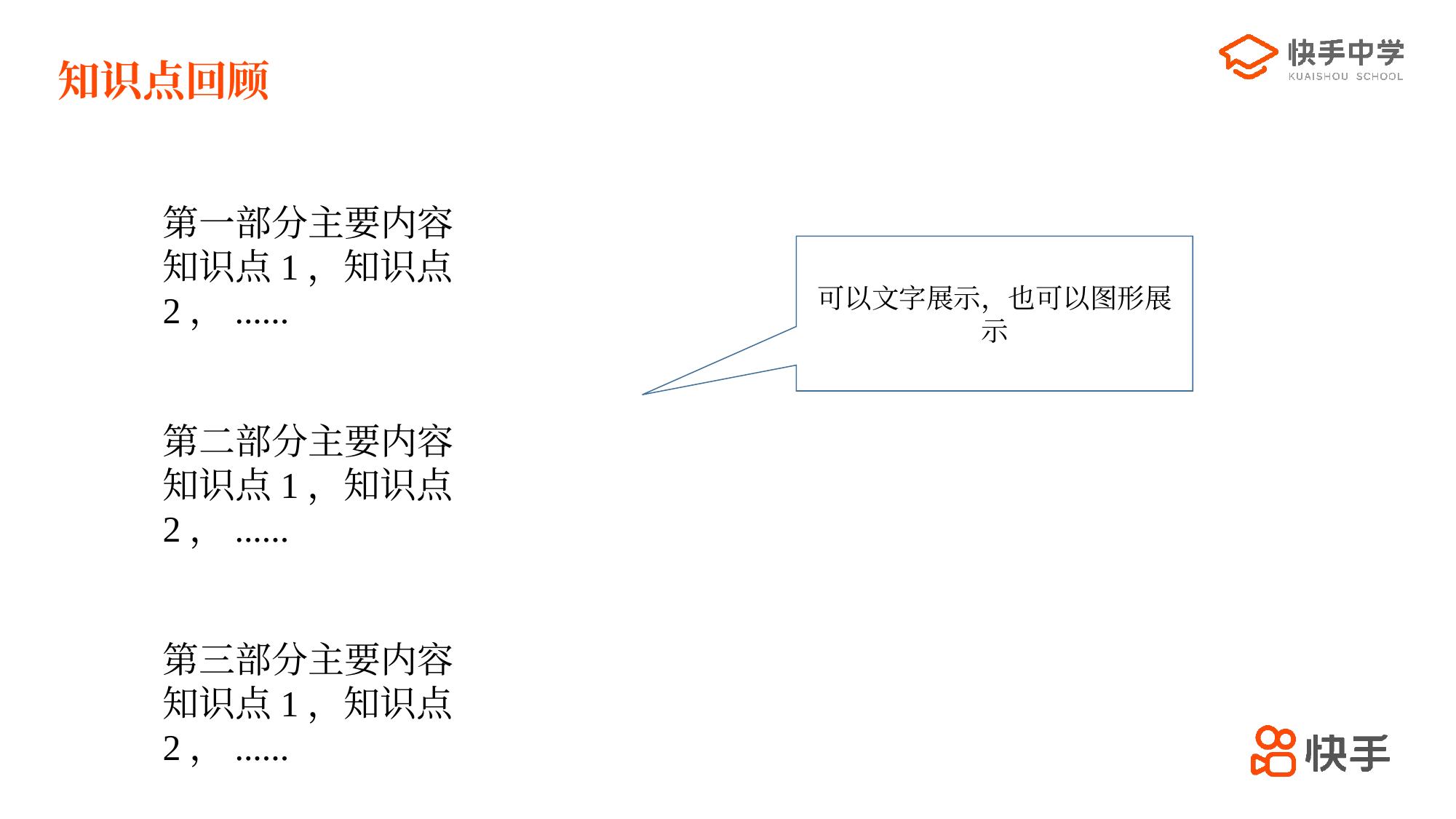

快手内部文档请勿外传
知识点回顾
第一部分主要内容
知识点1，知识点2，......

第二部分主要内容
知识点1，知识点2，......

第三部分主要内容
知识点1，知识点2，......

可以文字展示，也可以图形展示